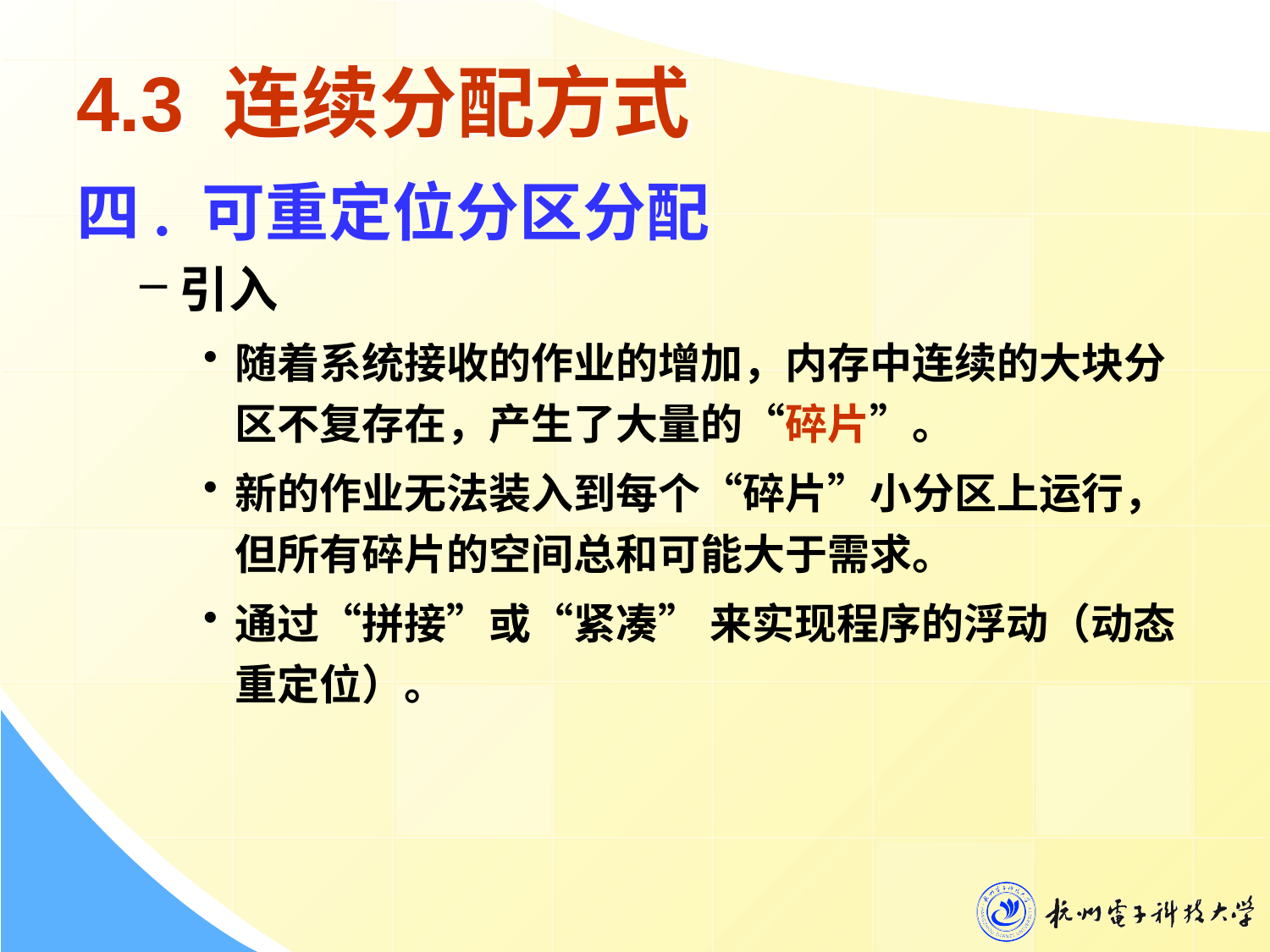

# 4.3 连续分配方式
四. 可重定位分区分配
引入
随着系统接收的作业的增加，内存中连续的大块分区不复存在，产生了大量的“碎片”。
新的作业无法装入到每个“碎片”小分区上运行，但所有碎片的空间总和可能大于需求。
通过“拼接”或“紧凑” 来实现程序的浮动（动态重定位）。